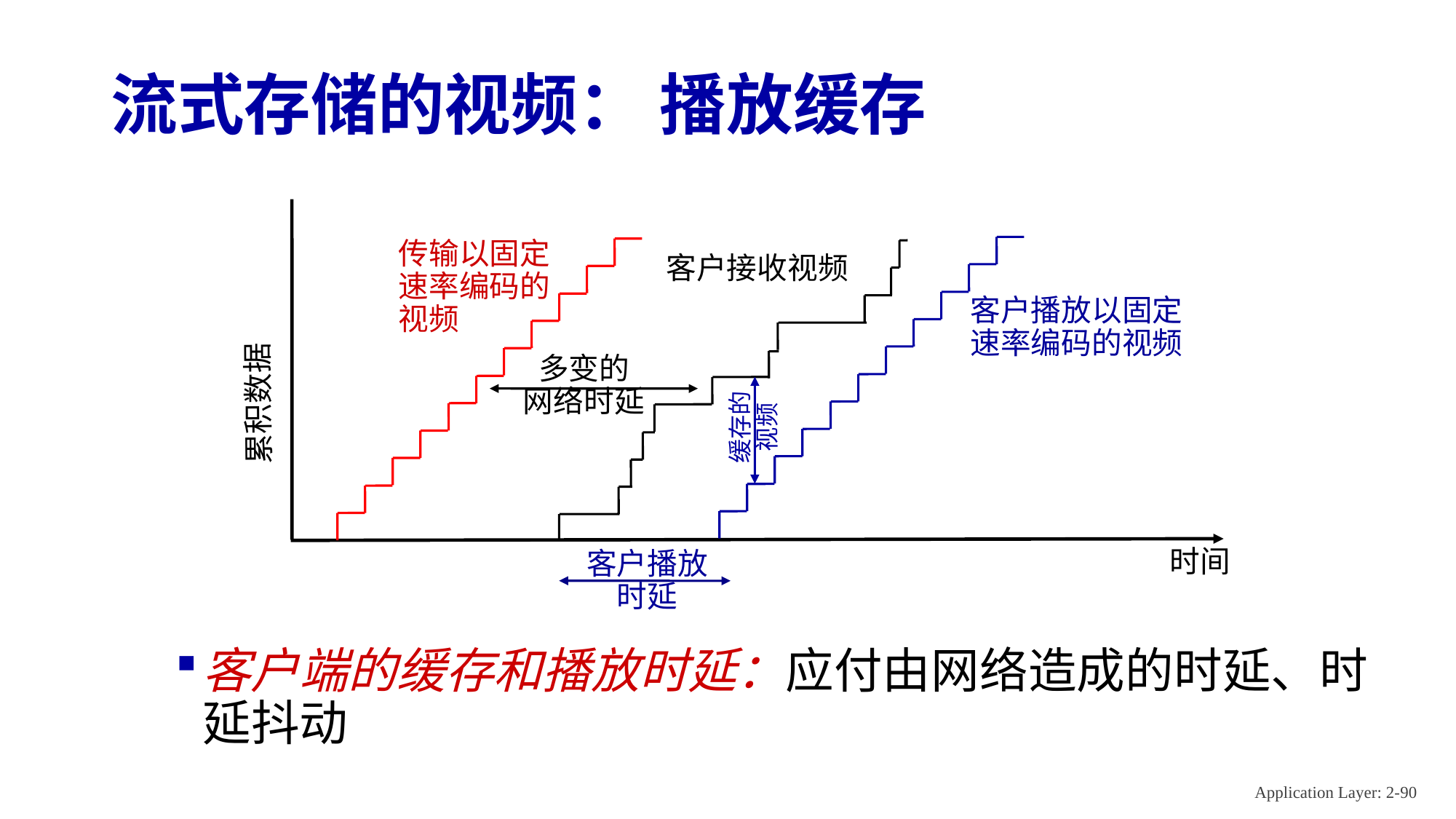

# 流式存储的视频： 播放缓存

传输以固定速率编码的视频

客户播放以固定速率编码的视频
客户播放
时延

客户接收视频
多变的
网络时延

累积数据

缓存的
视频

时间
客户端的缓存和播放时延：应付由网络造成的时延、时延抖动
Application Layer: 2-90